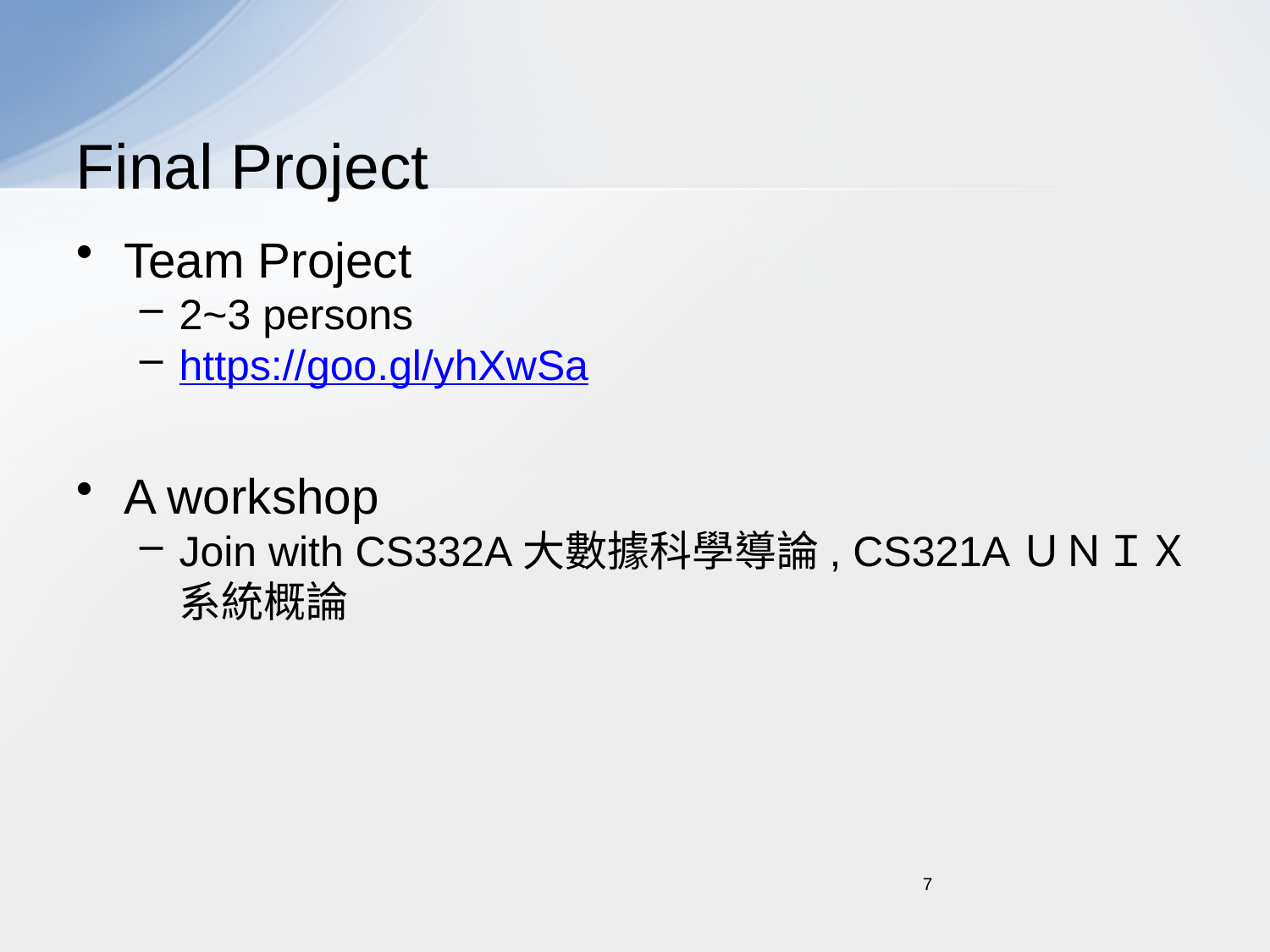

# Final Project
Team Project
2~3 persons
https://goo.gl/yhXwSa

A workshop
Join with CS332A大數據科學導論, CS321AＵＮＩＸ系統概論

7